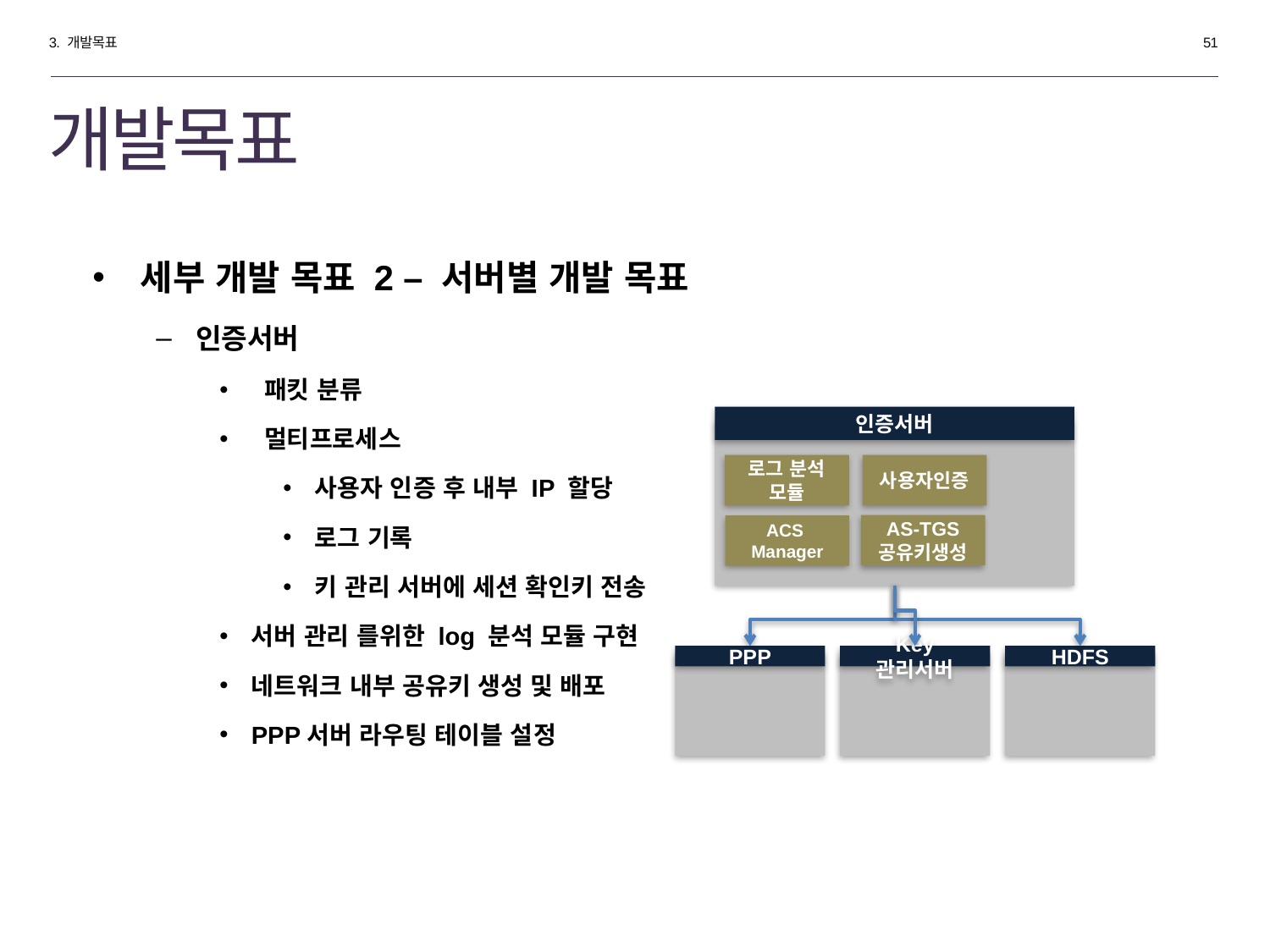

3. 개발목표
51
# 개발목표
세부 개발 목표 2 – 서버별 개발 목표
인증서버
 패킷 분류
 멀티프로세스
사용자 인증 후 내부 IP 할당
로그 기록
키 관리 서버에 세션 확인키 전송
서버 관리 를위한 log 분석 모듈 구현
네트워크 내부 공유키 생성 및 배포
PPP서버 라우팅 테이블 설정

인증서버

로그 분석 모듈
사용자인증
AS-TGS
공유키생성
ACS
Manager
PPP

Key 관리서버

HDFS